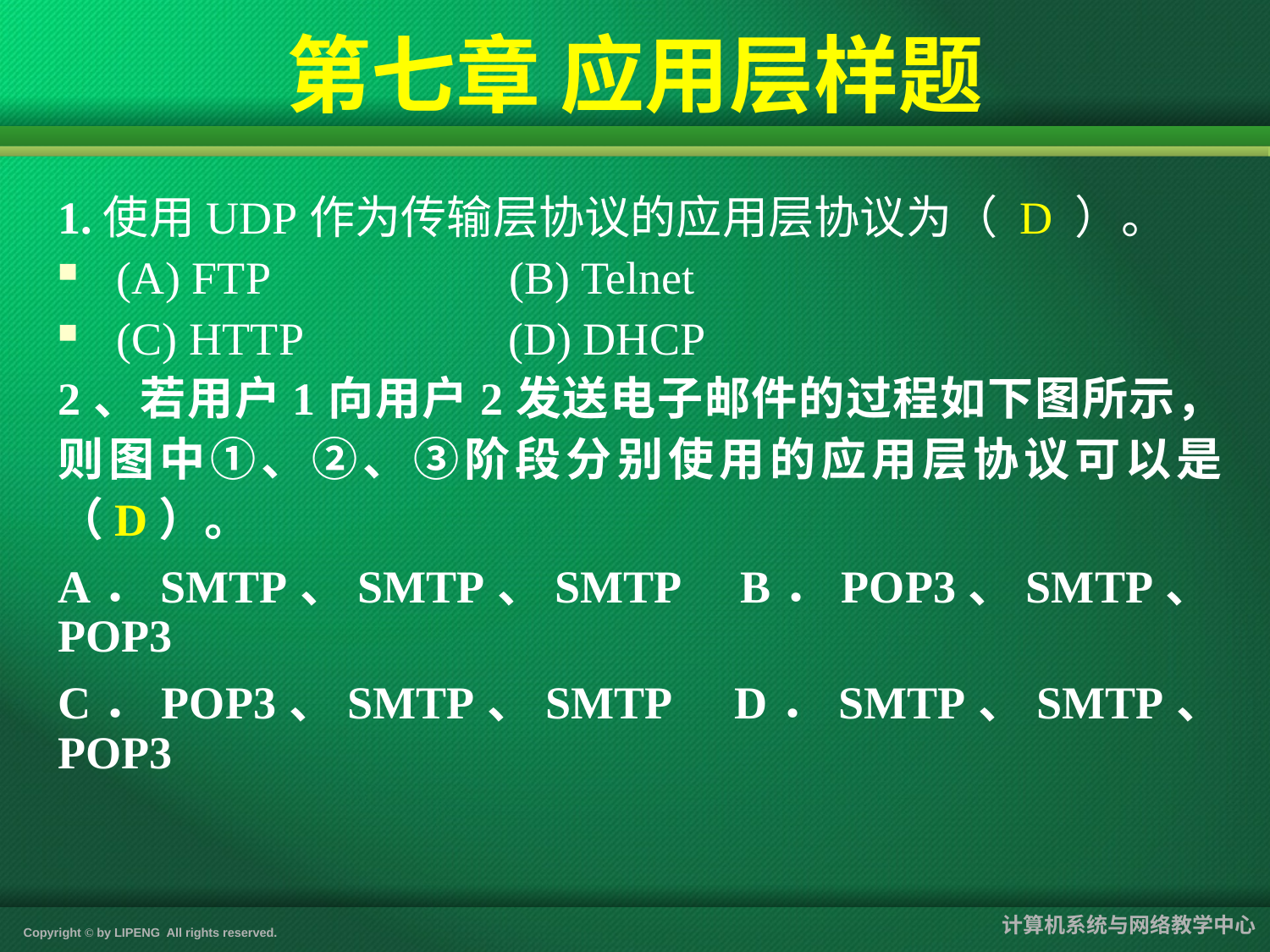

#
第七章 应用层样题
1.使用UDP作为传输层协议的应用层协议为（ D ）。
 (A) FTP                     (B) Telnet
 (C) HTTP                  (D) DHCP
2、若用户1向用户2发送电子邮件的过程如下图所示，则图中①、②、③阶段分别使用的应用层协议可以是（D）。
A．SMTP、SMTP、SMTP     B．POP3、SMTP、POP3
C．POP3、SMTP、SMTP     D．SMTP、SMTP、 POP3